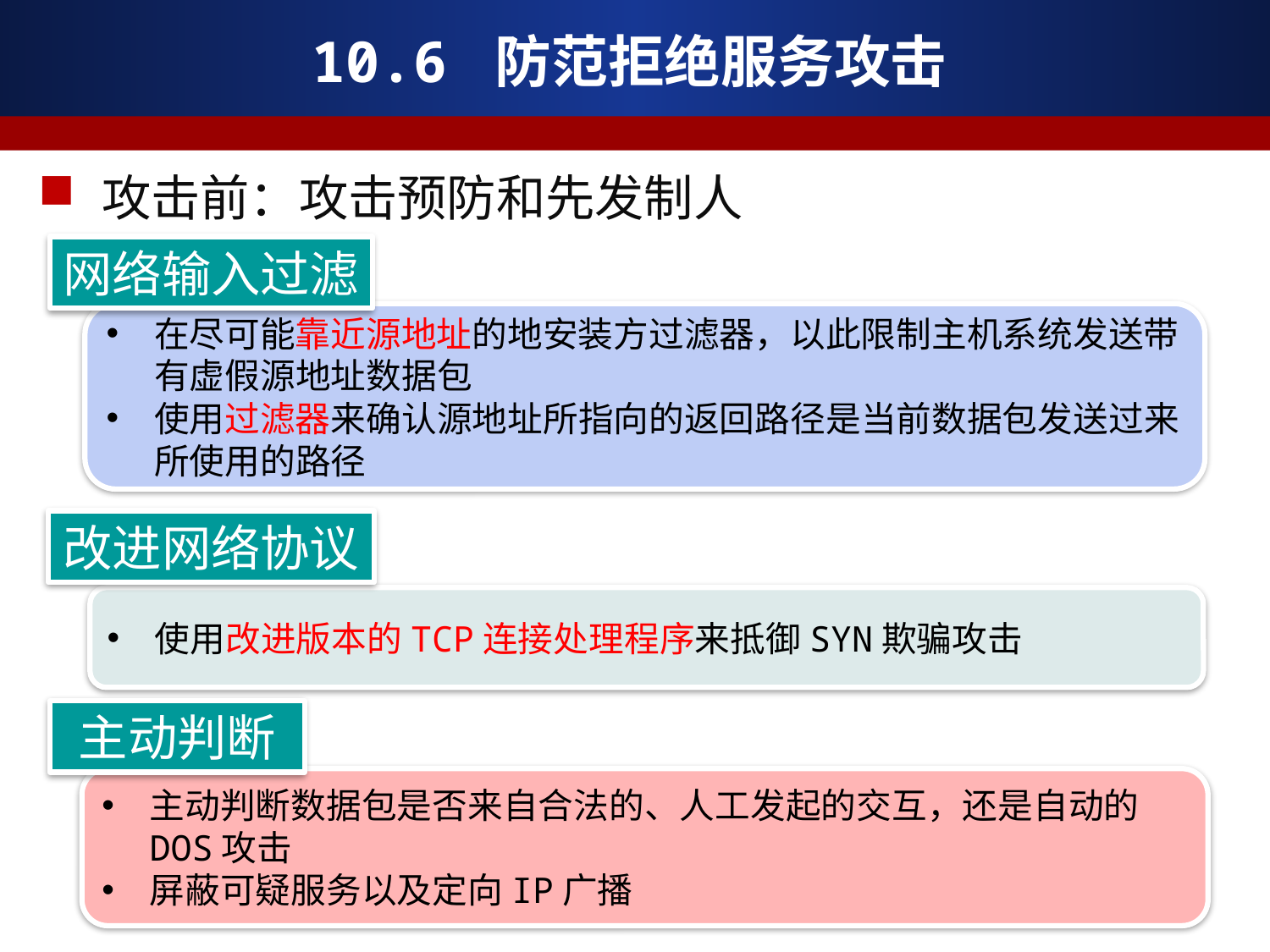

# 10.6 防范拒绝服务攻击
攻击前：攻击预防和先发制人
网络输入过滤
在尽可能靠近源地址的地安装方过滤器，以此限制主机系统发送带有虚假源地址数据包
使用过滤器来确认源地址所指向的返回路径是当前数据包发送过来所使用的路径
改进网络协议
使用改进版本的TCP连接处理程序来抵御SYN欺骗攻击
主动判断
主动判断数据包是否来自合法的、人工发起的交互，还是自动的DOS攻击
屏蔽可疑服务以及定向IP广播